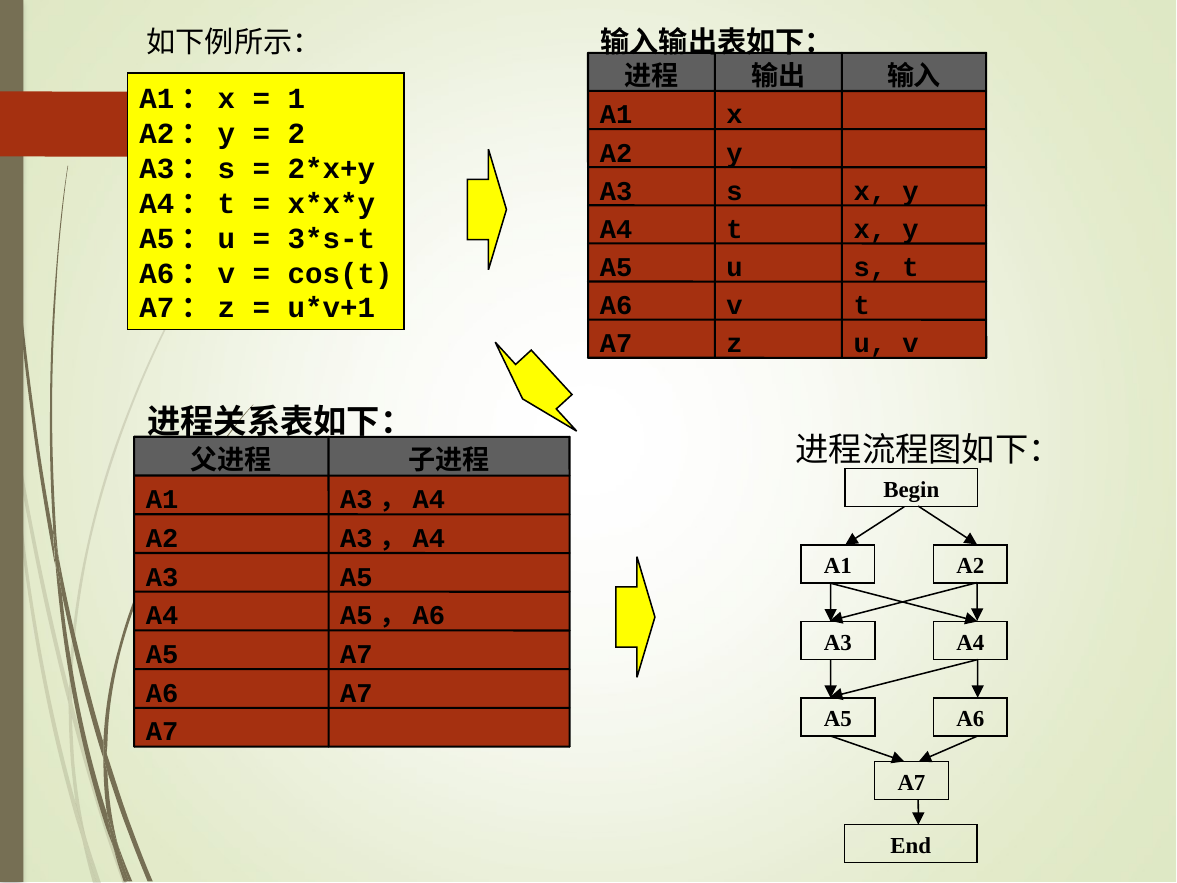

如下例所示：
A1：x = 1
A2：y = 2
A3：s = 2*x+y
A4：t = x*x*y
A5：u = 3*s-t
A6：v = cos(t)
A7：z = u*v+1
输入输出表如下：
进程

输出

输入

A1

x

A2

y

A3

s
x, y
A4

t
x, y
A5

u
s, t
A6

v
t
A7

z
u, v

进程关系表如下：
父进程

子进程

A1

A3，A4
A2

A3，A4
A3

A5
A4

A5，A6
A5

A7
A6

A7
A7

进程流程图如下：
Begin

A1
A2

A3
A4

A5
A6

A7

End